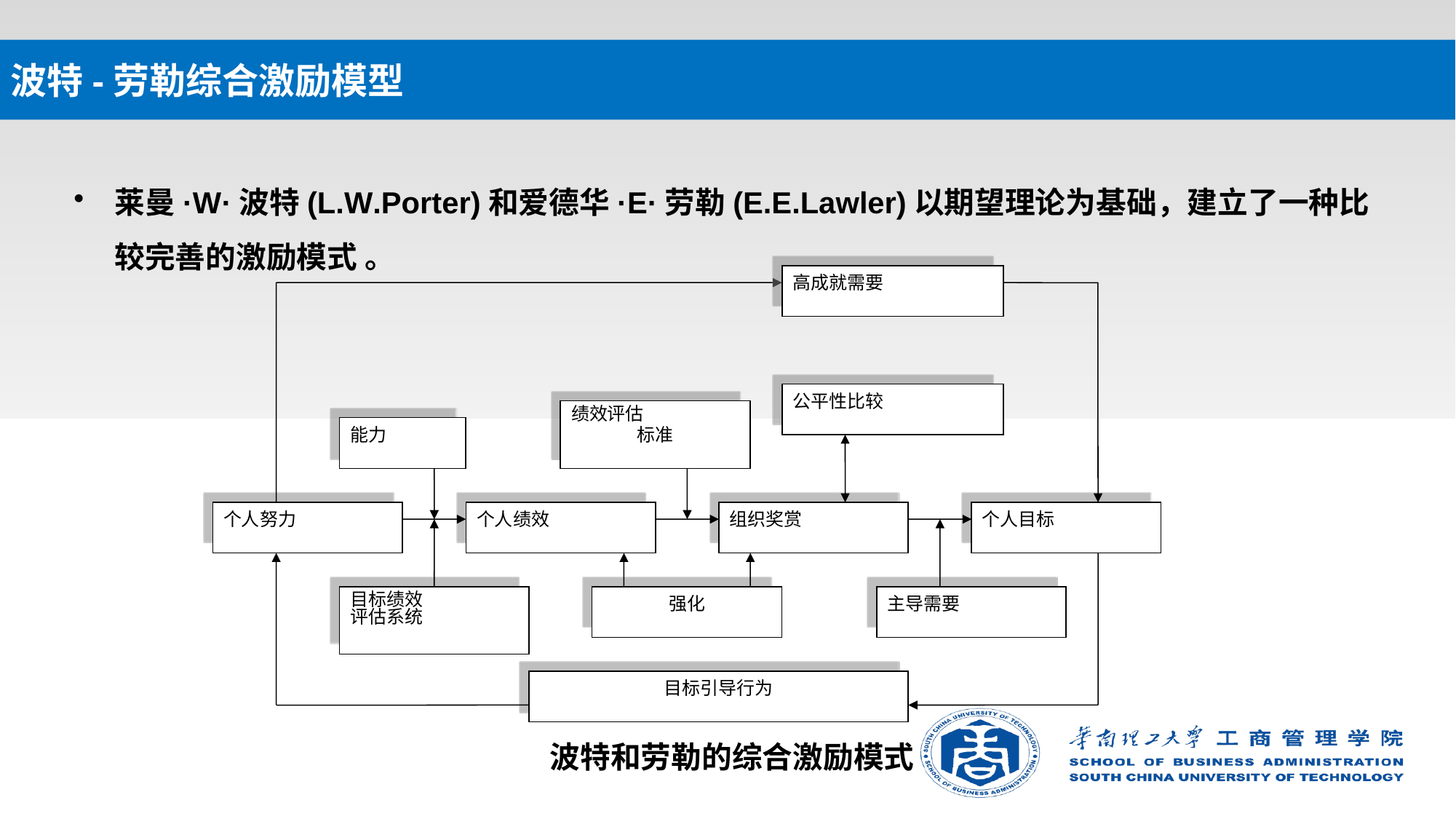

# 波特-劳勒综合激励模型
莱曼·W·波特(L.W.Porter)和爱德华·E·劳勒(E.E.Lawler)以期望理论为基础，建立了一种比较完善的激励模式 。

高成就需要

公平性比较
绩效评估
标准
能力

个人努力
个人绩效
组织奖赏
个人目标

目标绩效
评估系统
强化
主导需要
目标引导行为

波特和劳勒的综合激励模式